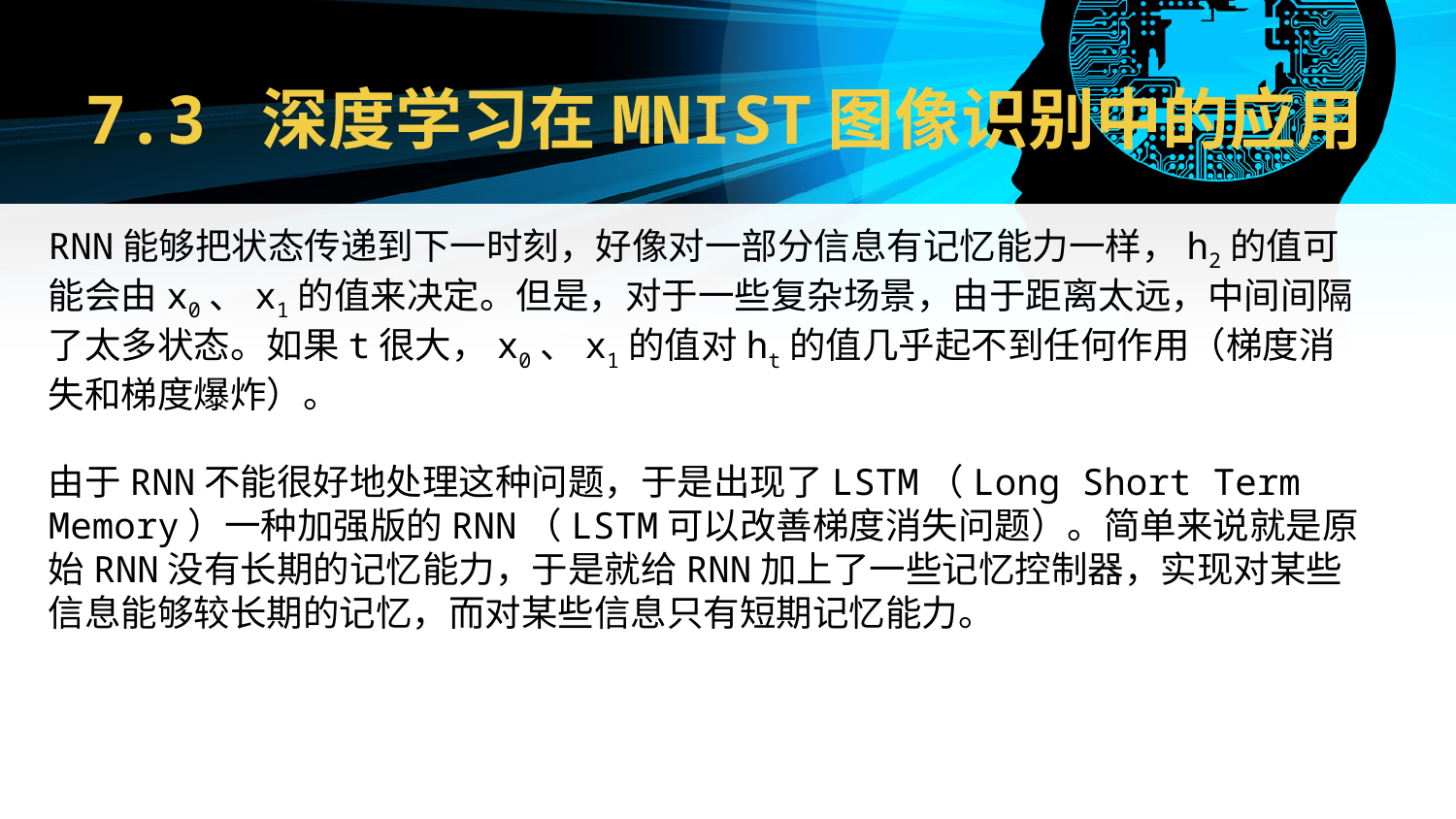

# 7.3 深度学习在MNIST图像识别中的应用
RNN能够把状态传递到下一时刻，好像对一部分信息有记忆能力一样，h2的值可能会由x0、x1的值来决定。但是，对于一些复杂场景，由于距离太远，中间间隔了太多状态。如果t很大，x0、x1的值对ht的值几乎起不到任何作用（梯度消失和梯度爆炸）。

由于RNN不能很好地处理这种问题，于是出现了LSTM（Long Short Term Memory）一种加强版的RNN（LSTM可以改善梯度消失问题）。简单来说就是原始RNN没有长期的记忆能力，于是就给RNN加上了一些记忆控制器，实现对某些信息能够较长期的记忆，而对某些信息只有短期记忆能力。